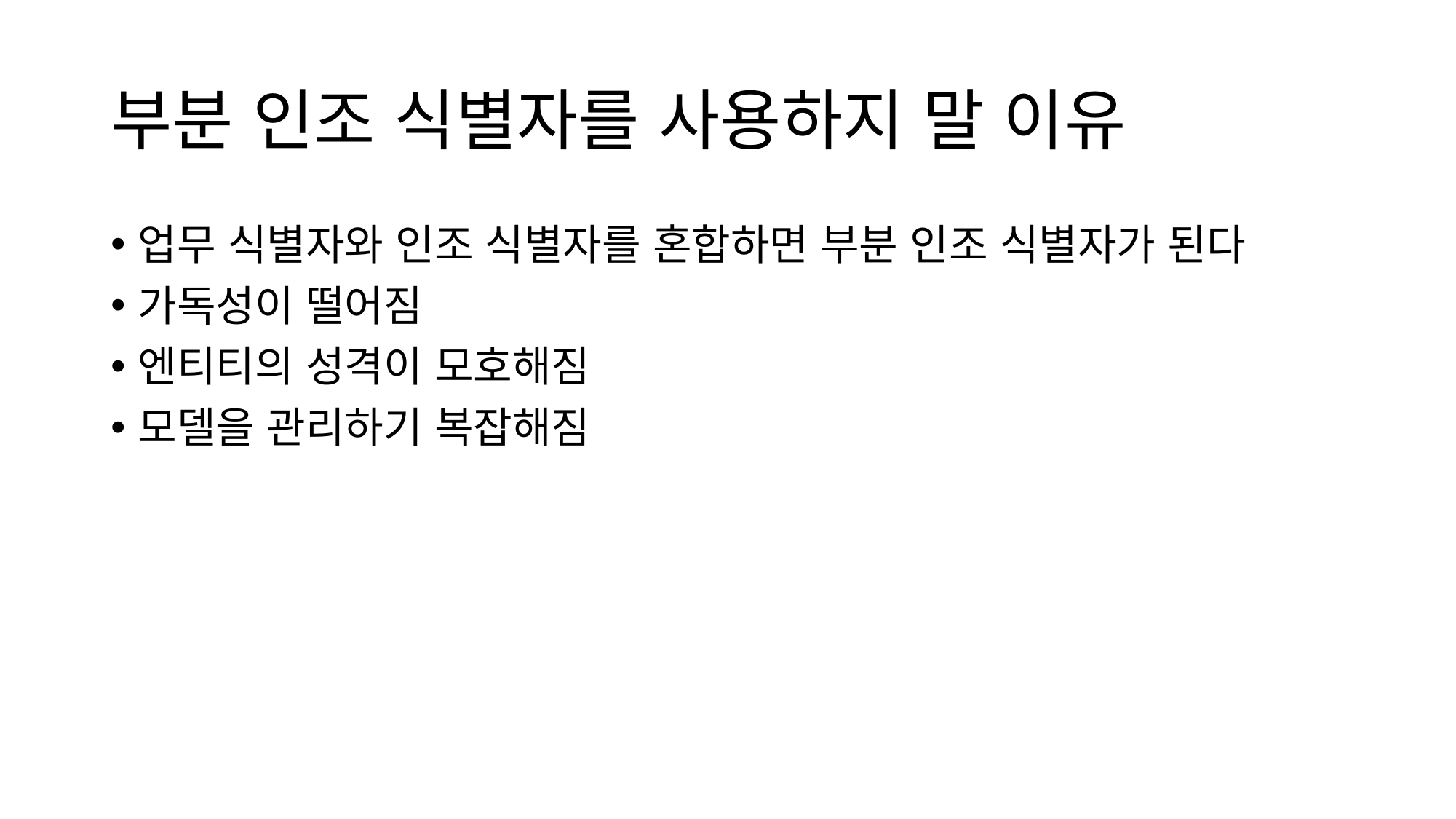

# 부분 인조 식별자를 사용하지 말 이유
업무 식별자와 인조 식별자를 혼합하면 부분 인조 식별자가 된다
가독성이 떨어짐
엔티티의 성격이 모호해짐
모델을 관리하기 복잡해짐